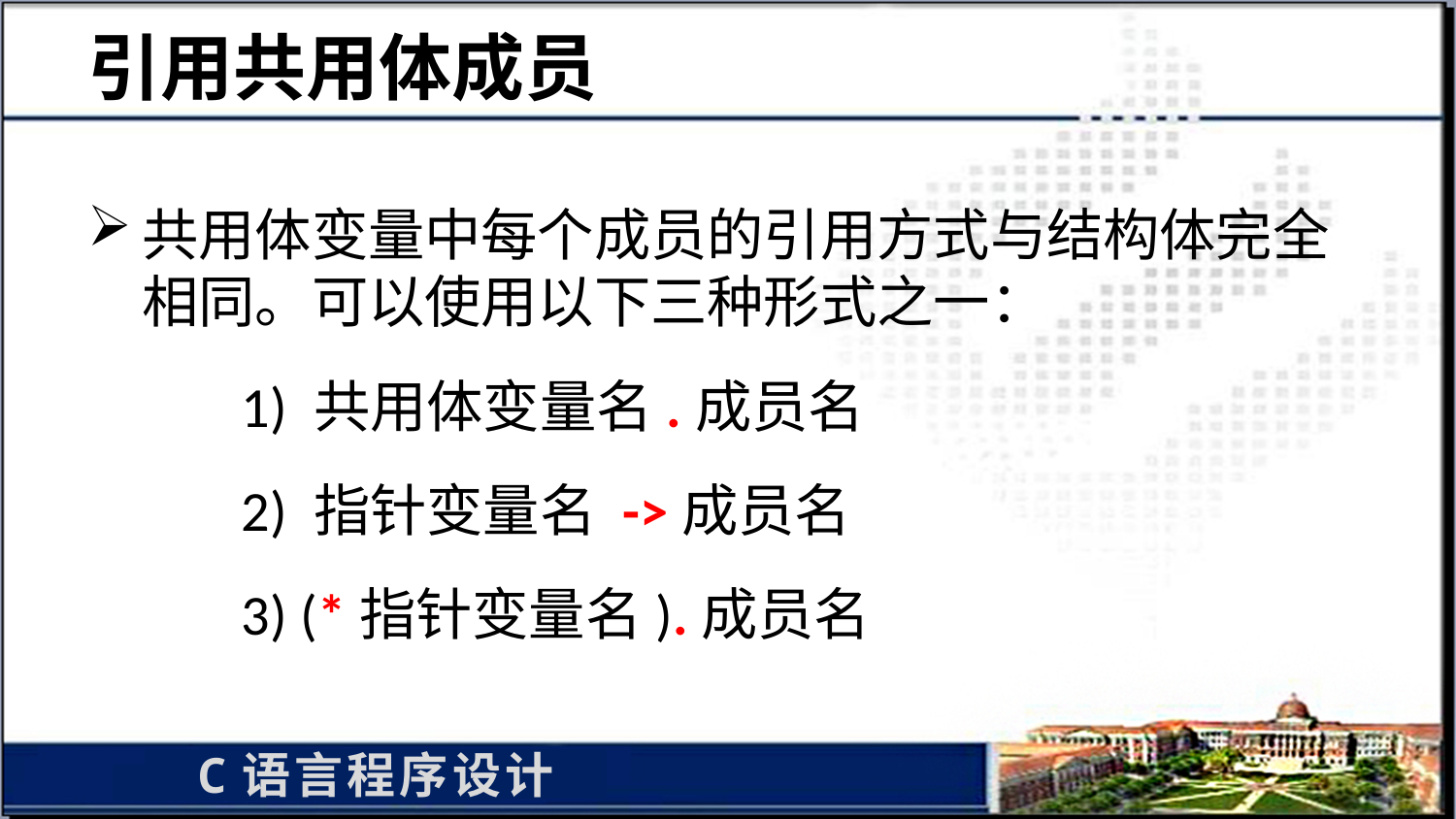

# 引用共用体成员
共用体变量中每个成员的引用方式与结构体完全相同。可以使用以下三种形式之一：
            1) 共用体变量名.成员名
            2) 指针变量名 ->成员名
            3) (*指针变量名).成员名